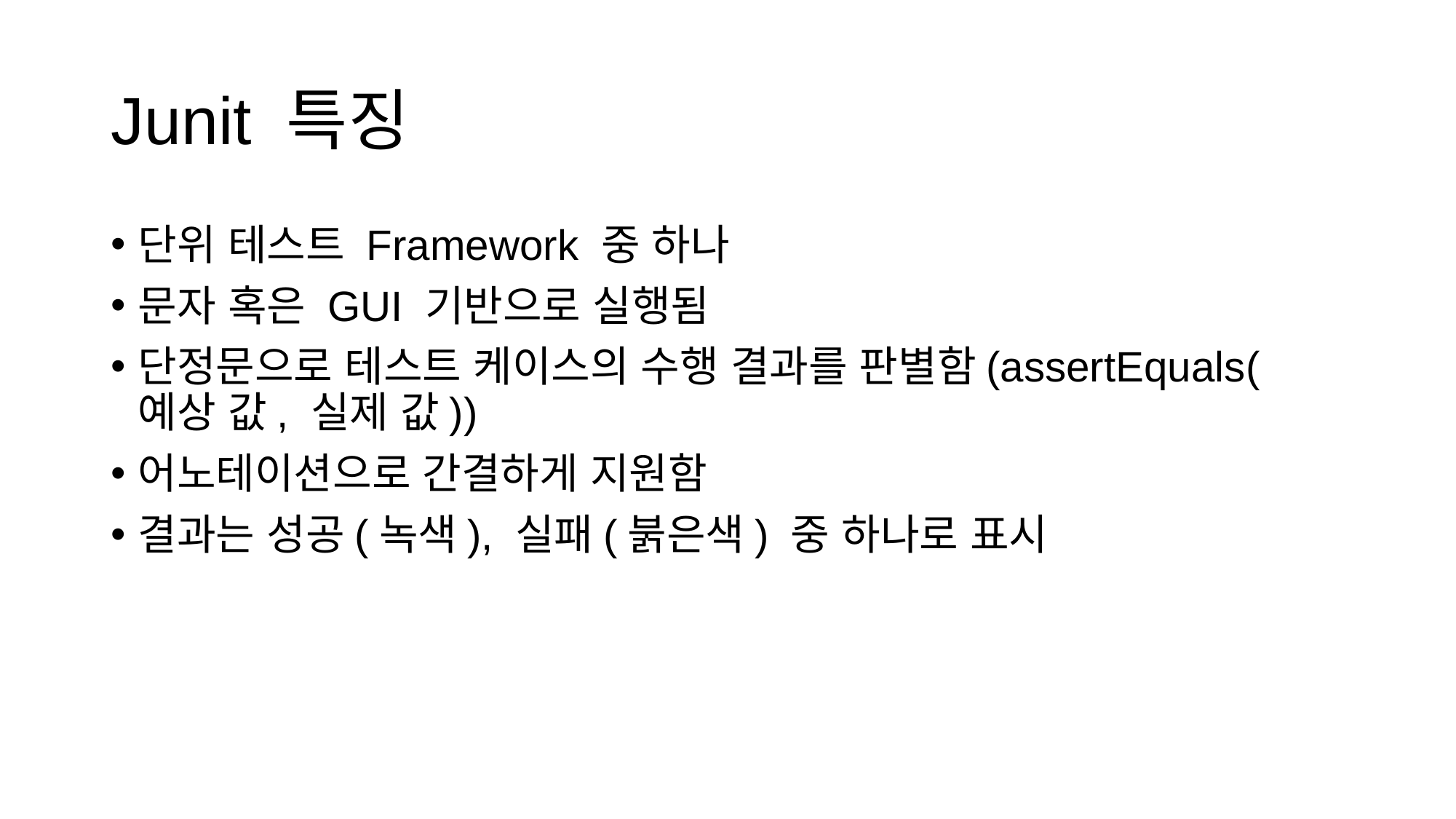

# Junit 특징
단위 테스트 Framework 중 하나
문자 혹은 GUI 기반으로 실행됨
단정문으로 테스트 케이스의 수행 결과를 판별함(assertEquals(예상 값, 실제 값))
어노테이션으로 간결하게 지원함
결과는 성공(녹색), 실패(붉은색) 중 하나로 표시